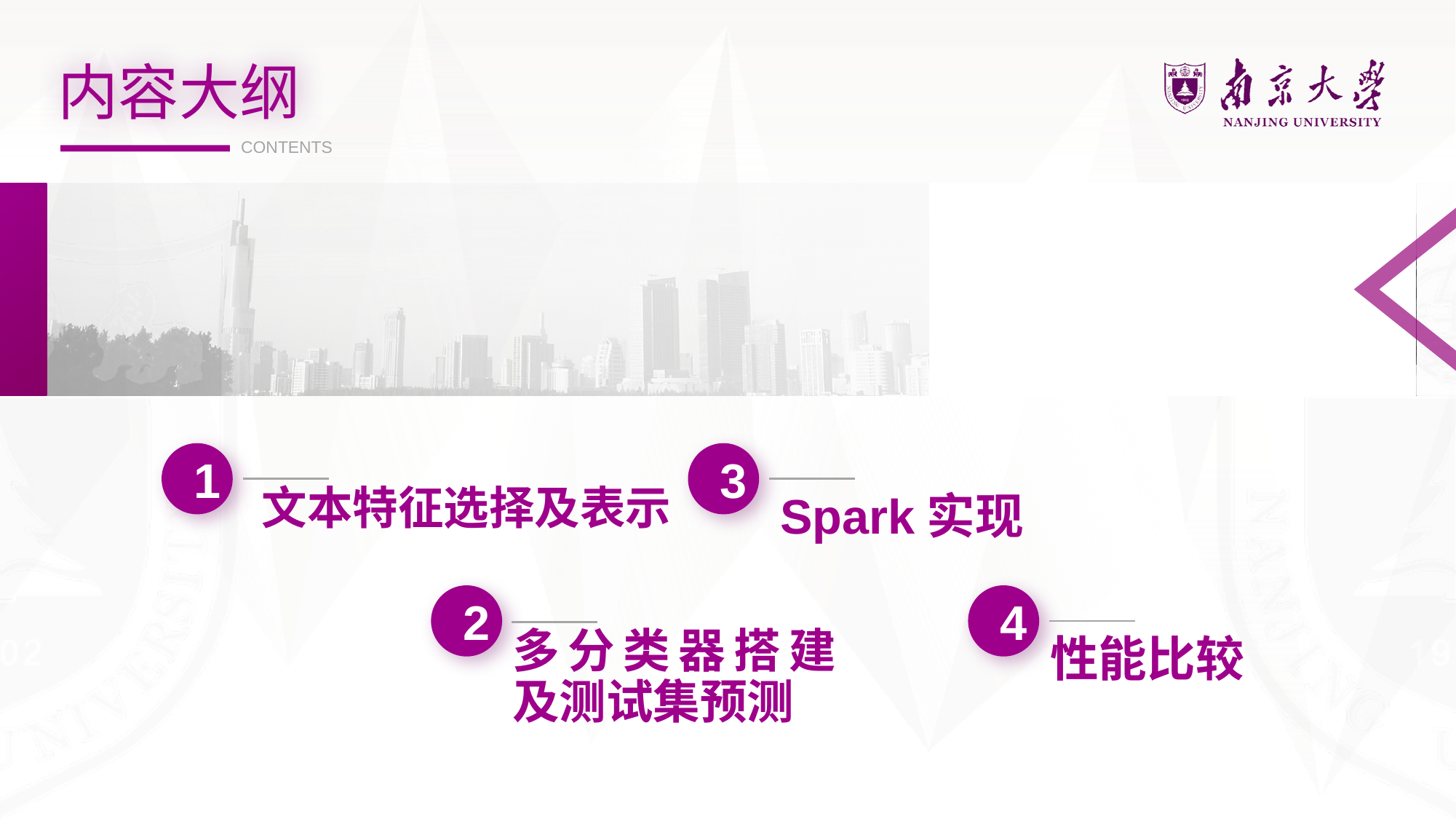

1
3

Spark实现
文本特征选择及表示
2
4
多分类器搭建及测试集预测
性能比较